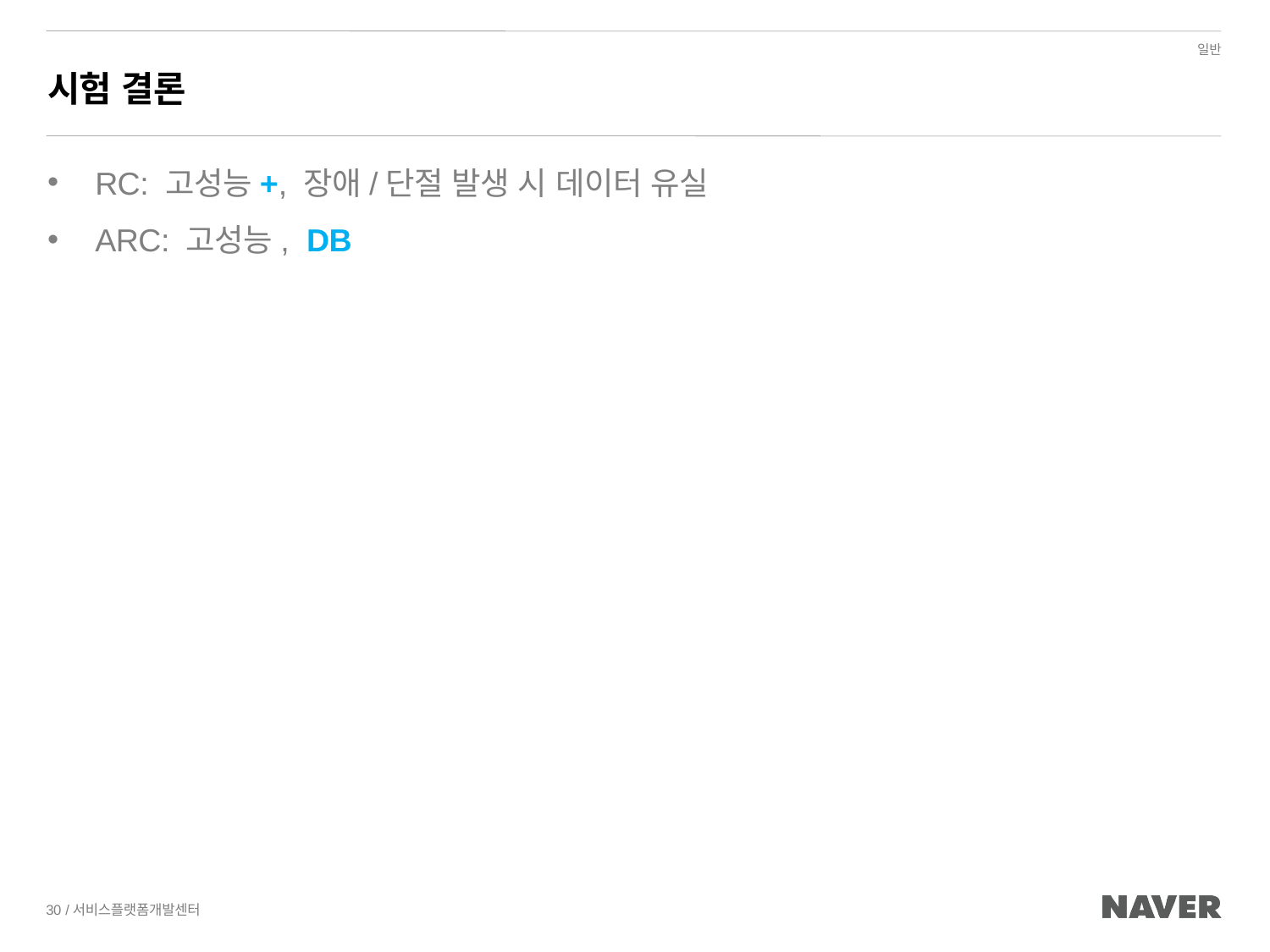

# 시험 결론
RC: 고성능+, 장애/단절 발생 시 데이터 유실
ARC: 고성능,  DB